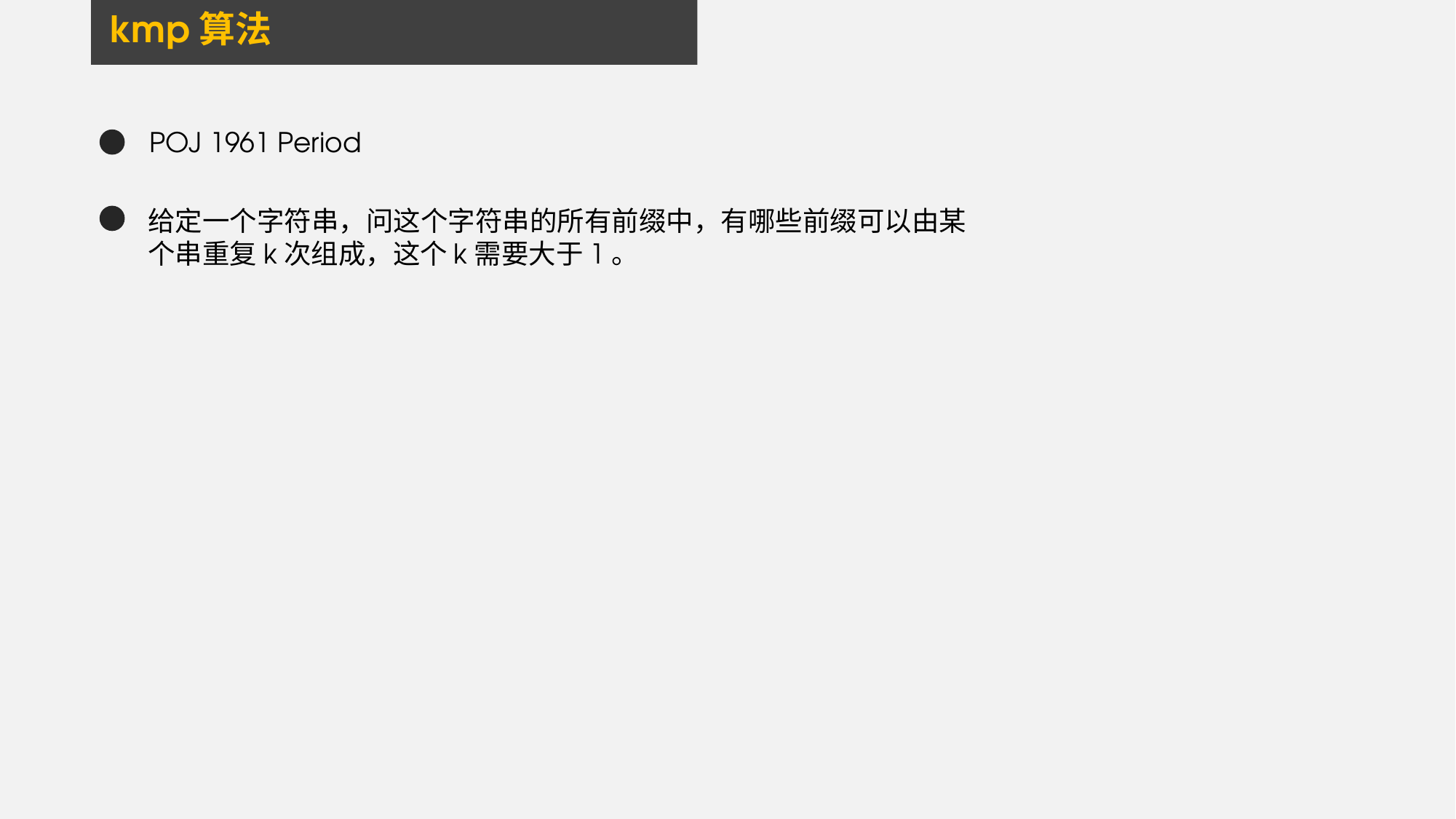

kmp算法
POJ 1961 Period

给定一个字符串，问这个字符串的所有前缀中，有哪些前缀可以由某个串重复k次组成，这个k需要大于1。